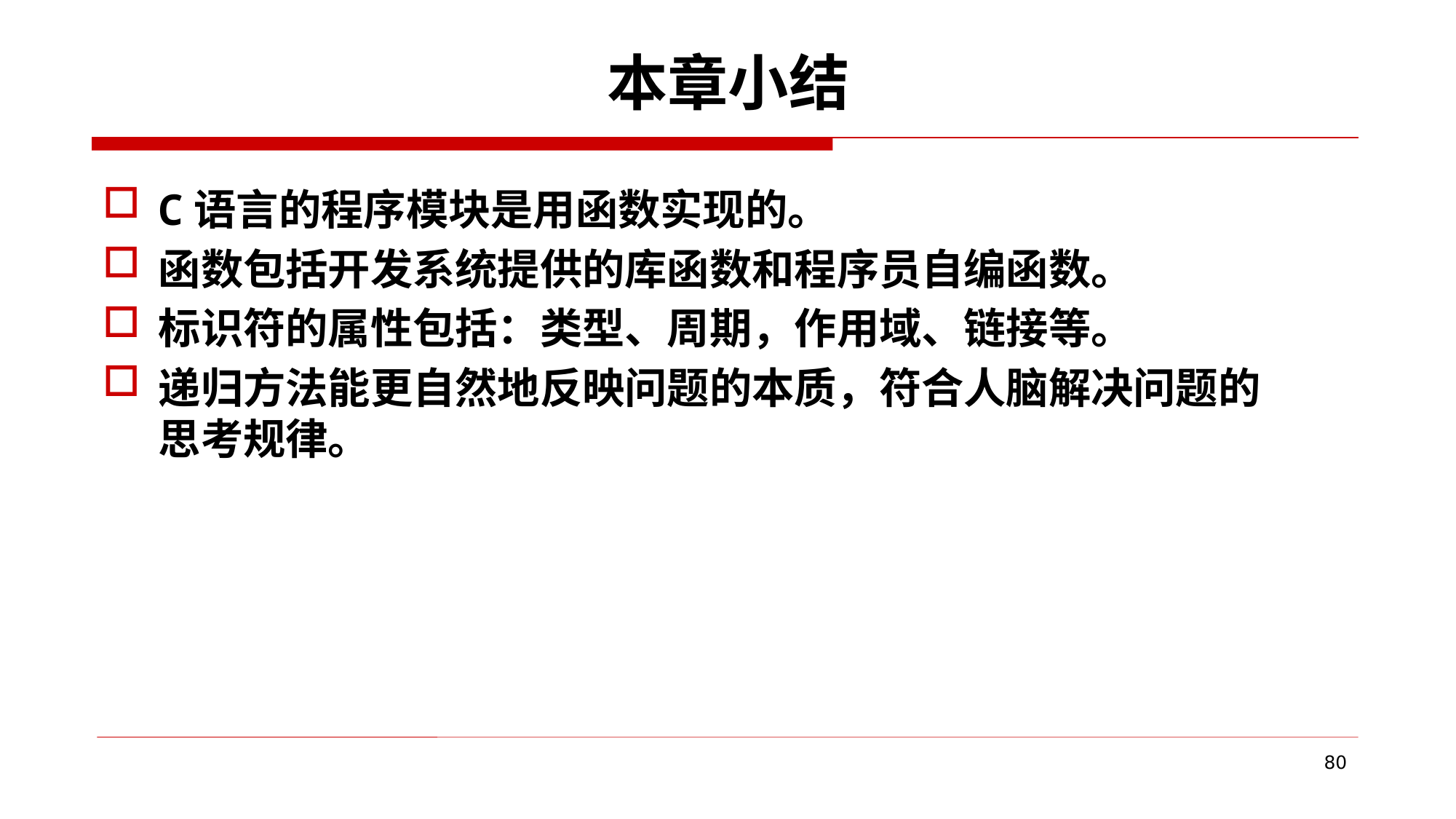

本章小结
C语言的程序模块是用函数实现的。
函数包括开发系统提供的库函数和程序员自编函数。
标识符的属性包括：类型、周期，作用域、链接等。
递归方法能更自然地反映问题的本质，符合人脑解决问题的思考规律。
80